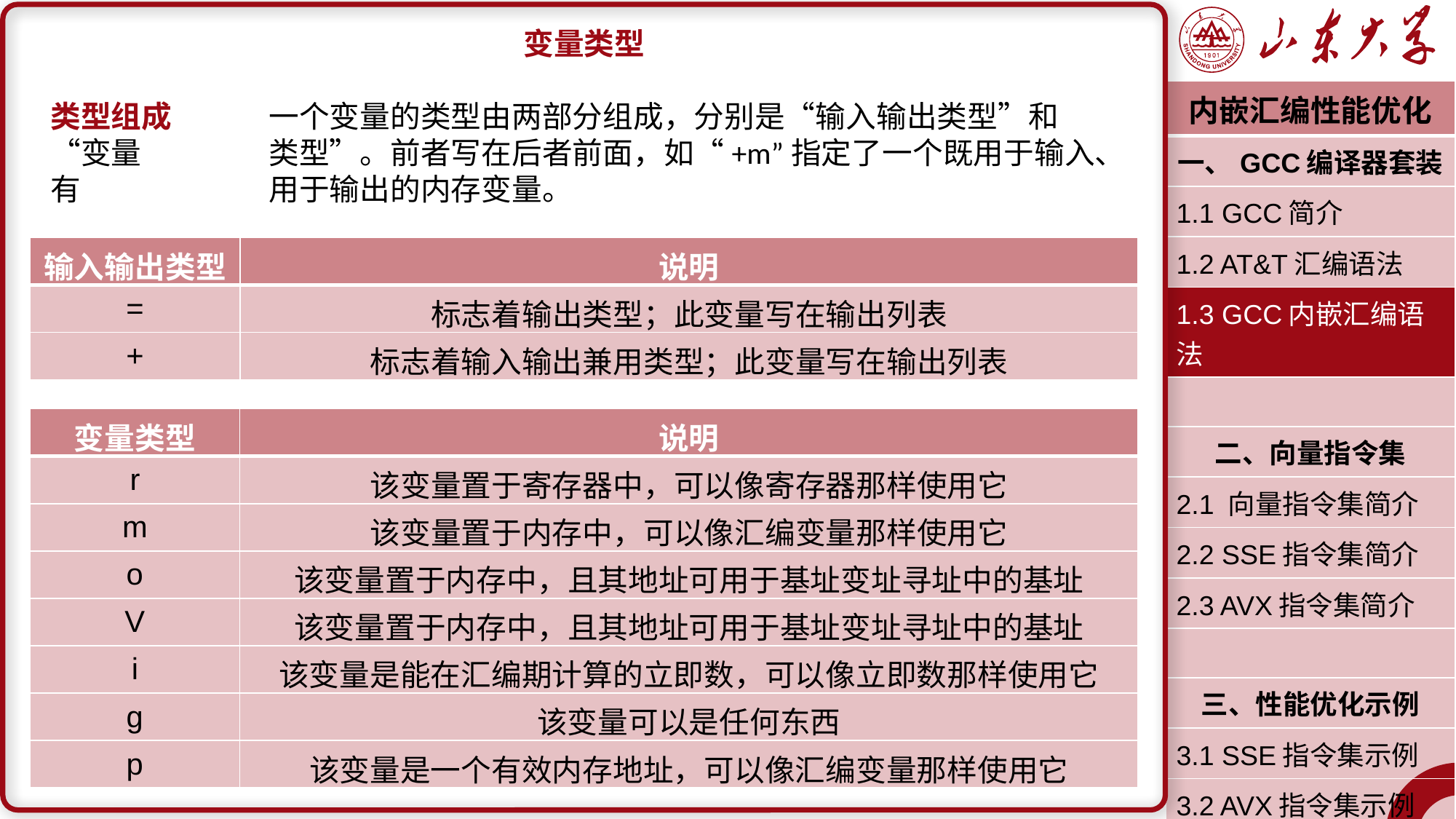

变量类型

类型组成	一个变量的类型由两部分组成，分别是“输入输出类型”和“变量		类型”。前者写在后者前面，如“+m”指定了一个既用于输入、有		用于输出的内存变量。
| 内嵌汇编性能优化 |
| --- |
| 一、GCC编译器套装 |
| 1.1 GCC简介 |
| 1.2 AT&T汇编语法 |
| 1.3 GCC内嵌汇编语法 |
|  |
| 二、向量指令集 |
| 2.1 向量指令集简介 |
| 2.2 SSE指令集简介 |
| 2.3 AVX指令集简介 |
|  |
| 三、性能优化示例 |
| 3.1 SSE指令集示例 |
| 3.2 AVX指令集示例 |
| 潘润宇 2022.09 |
| 输入输出类型 | 说明 |
| --- | --- |
| = | 标志着输出类型；此变量写在输出列表 |
| + | 标志着输入输出兼用类型；此变量写在输出列表 |
| 变量类型 | 说明 |
| --- | --- |
| r | 该变量置于寄存器中，可以像寄存器那样使用它 |
| m | 该变量置于内存中，可以像汇编变量那样使用它 |
| o | 该变量置于内存中，且其地址可用于基址变址寻址中的基址 |
| V | 该变量置于内存中，且其地址可用于基址变址寻址中的基址 |
| i | 该变量是能在汇编期计算的立即数，可以像立即数那样使用它 |
| g | 该变量可以是任何东西 |
| p | 该变量是一个有效内存地址，可以像汇编变量那样使用它 |